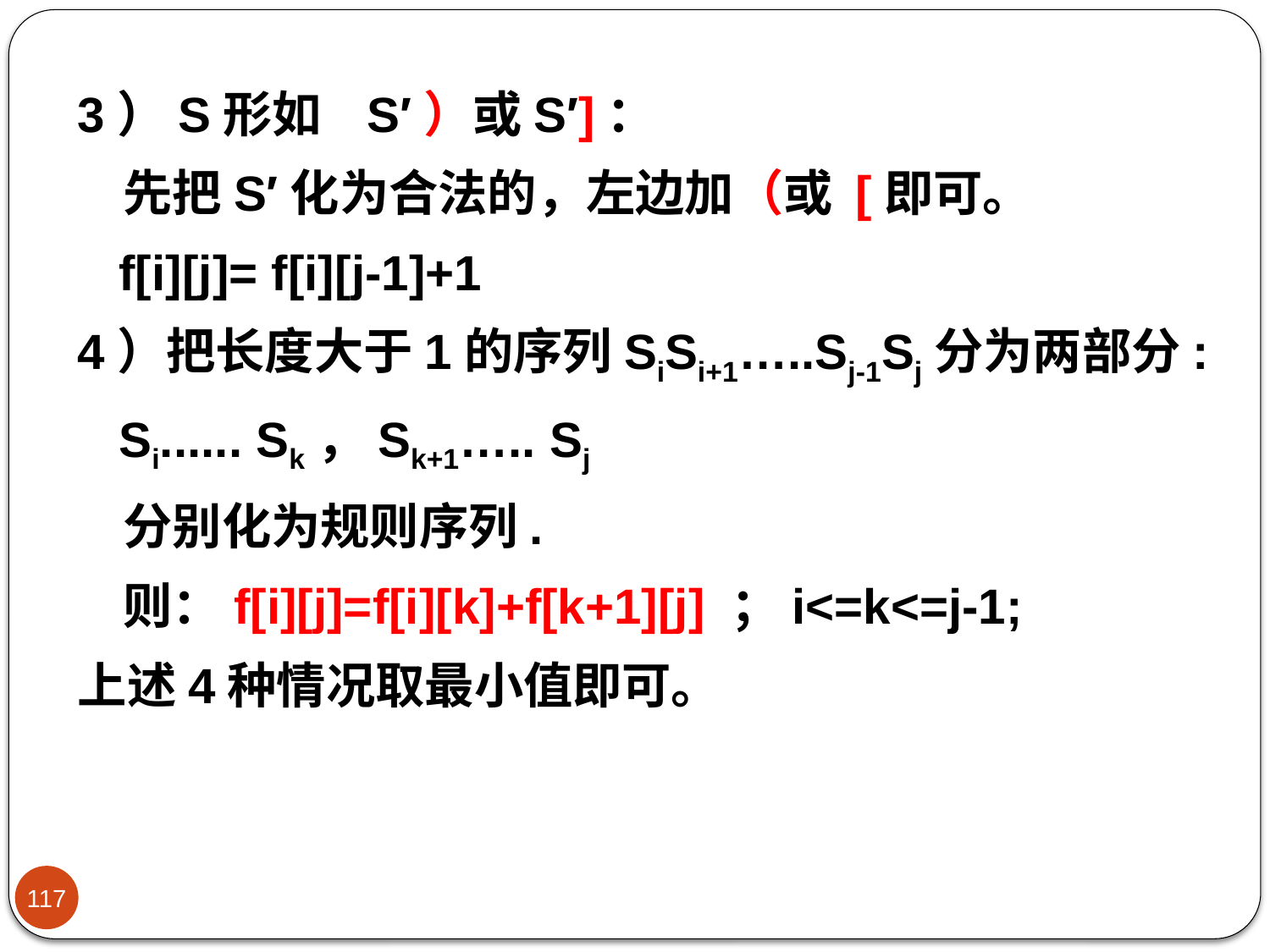

3）S形如   S′）或S′]：
   先把S′化为合法的，左边加（或 [即可。
   f[i][j]= f[i][j-1]+1
4）把长度大于1的序列SiSi+1…..Sj-1Sj分为两部分:
   Si...... Sk，Sk+1….. Sj
   分别化为规则序列.
   则：f[i][j]=f[i][k]+f[k+1][j] ；i<=k<=j-1;
上述4种情况取最小值即可。

117